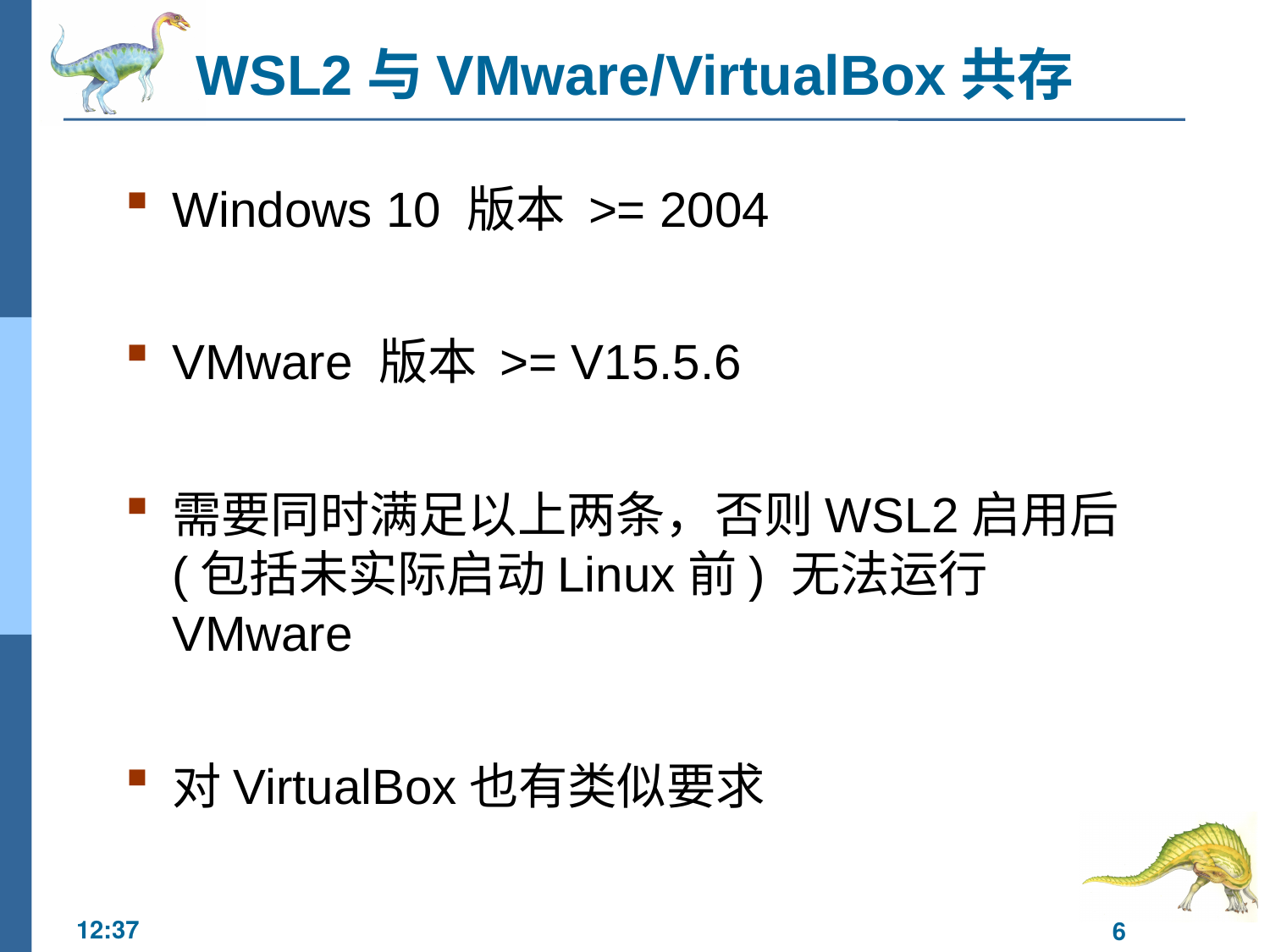

# WSL2与VMware/VirtualBox共存
Windows 10 版本 >= 2004

VMware 版本 >= V15.5.6

需要同时满足以上两条，否则WSL2启用后(包括未实际启动Linux前) 无法运行VMware

对VirtualBox也有类似要求